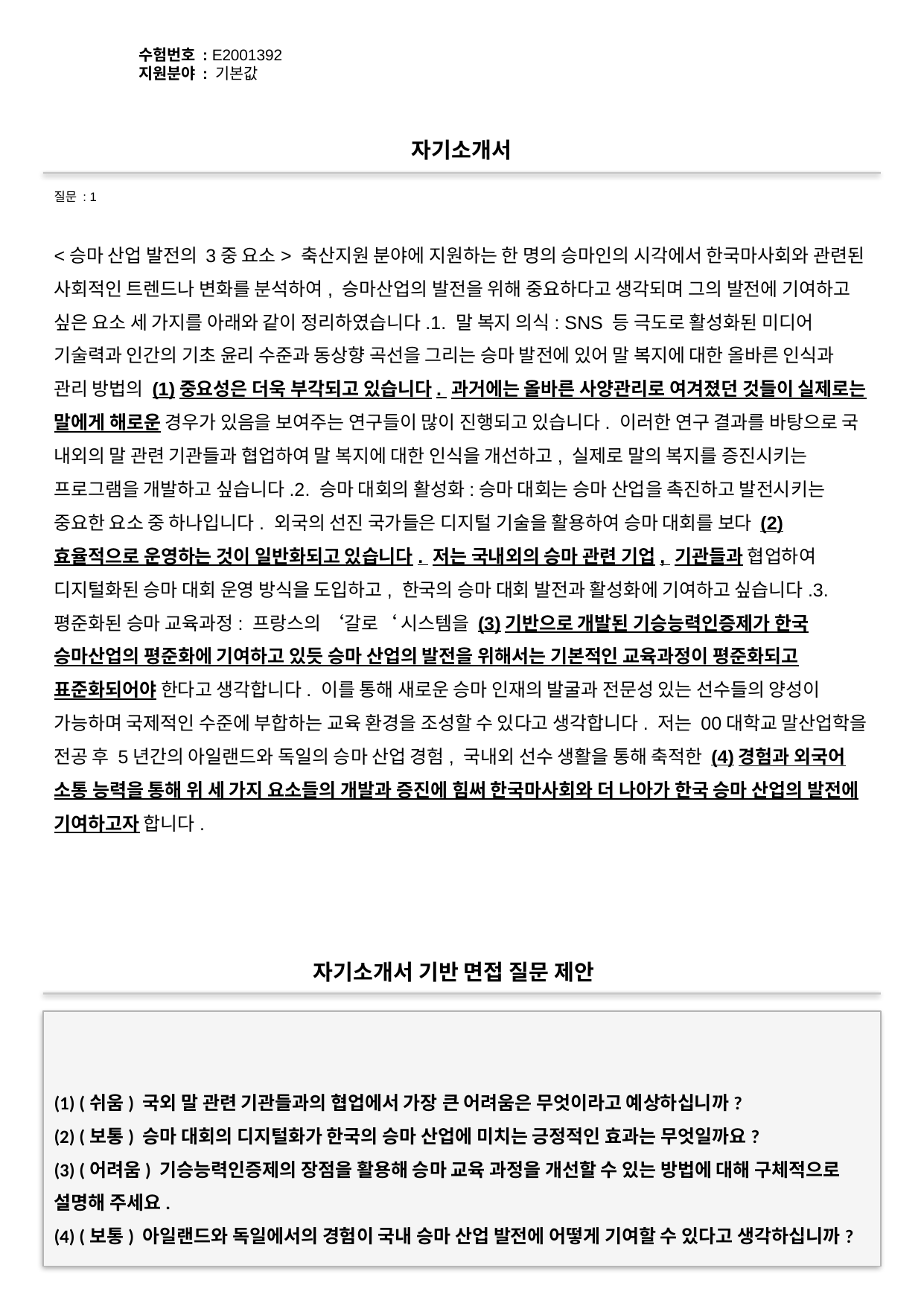

수험번호 : E2001392
지원분야 : 기본값
#

자기소개서

질문 : 1

<승마 산업 발전의 3중 요소> 축산지원 분야에 지원하는 한 명의 승마인의 시각에서 한국마사회와 관련된 사회적인 트렌드나 변화를 분석하여, 승마산업의 발전을 위해 중요하다고 생각되며 그의 발전에 기여하고 싶은 요소 세 가지를 아래와 같이 정리하였습니다.1. 말 복지 의식: SNS 등 극도로 활성화된 미디어 기술력과 인간의 기초 윤리 수준과 동상향 곡선을 그리는 승마 발전에 있어 말 복지에 대한 올바른 인식과 관리 방법의 (1)중요성은 더욱 부각되고 있습니다. 과거에는 올바른 사양관리로 여겨졌던 것들이 실제로는 말에게 해로운 경우가 있음을 보여주는 연구들이 많이 진행되고 있습니다. 이러한 연구 결과를 바탕으로 국 내외의 말 관련 기관들과 협업하여 말 복지에 대한 인식을 개선하고, 실제로 말의 복지를 증진시키는 프로그램을 개발하고 싶습니다.2. 승마 대회의 활성화:승마 대회는 승마 산업을 촉진하고 발전시키는 중요한 요소 중 하나입니다. 외국의 선진 국가들은 디지털 기술을 활용하여 승마 대회를 보다 (2)효율적으로 운영하는 것이 일반화되고 있습니다. 저는 국내외의 승마 관련 기업, 기관들과 협업하여 디지털화된 승마 대회 운영 방식을 도입하고, 한국의 승마 대회 발전과 활성화에 기여하고 싶습니다.3. 평준화된 승마 교육과정: 프랑스의 ‘갈로‘ 시스템을 (3)기반으로 개발된 기승능력인증제가 한국 승마산업의 평준화에 기여하고 있듯 승마 산업의 발전을 위해서는 기본적인 교육과정이 평준화되고 표준화되어야 한다고 생각합니다. 이를 통해 새로운 승마 인재의 발굴과 전문성 있는 선수들의 양성이 가능하며 국제적인 수준에 부합하는 교육 환경을 조성할 수 있다고 생각합니다. 저는 00대학교 말산업학을 전공 후 5년간의 아일랜드와 독일의 승마 산업 경험, 국내외 선수 생활을 통해 축적한 (4)경험과 외국어 소통 능력을 통해 위 세 가지 요소들의 개발과 증진에 힘써 한국마사회와 더 나아가 한국 승마 산업의 발전에 기여하고자 합니다.

자기소개서 기반 면접 질문 제안

(1) (쉬움) 국외 말 관련 기관들과의 협업에서 가장 큰 어려움은 무엇이라고 예상하십니까?
(2) (보통) 승마 대회의 디지털화가 한국의 승마 산업에 미치는 긍정적인 효과는 무엇일까요?
(3) (어려움) 기승능력인증제의 장점을 활용해 승마 교육 과정을 개선할 수 있는 방법에 대해 구체적으로 설명해 주세요.
(4) (보통) 아일랜드와 독일에서의 경험이 국내 승마 산업 발전에 어떻게 기여할 수 있다고 생각하십니까?